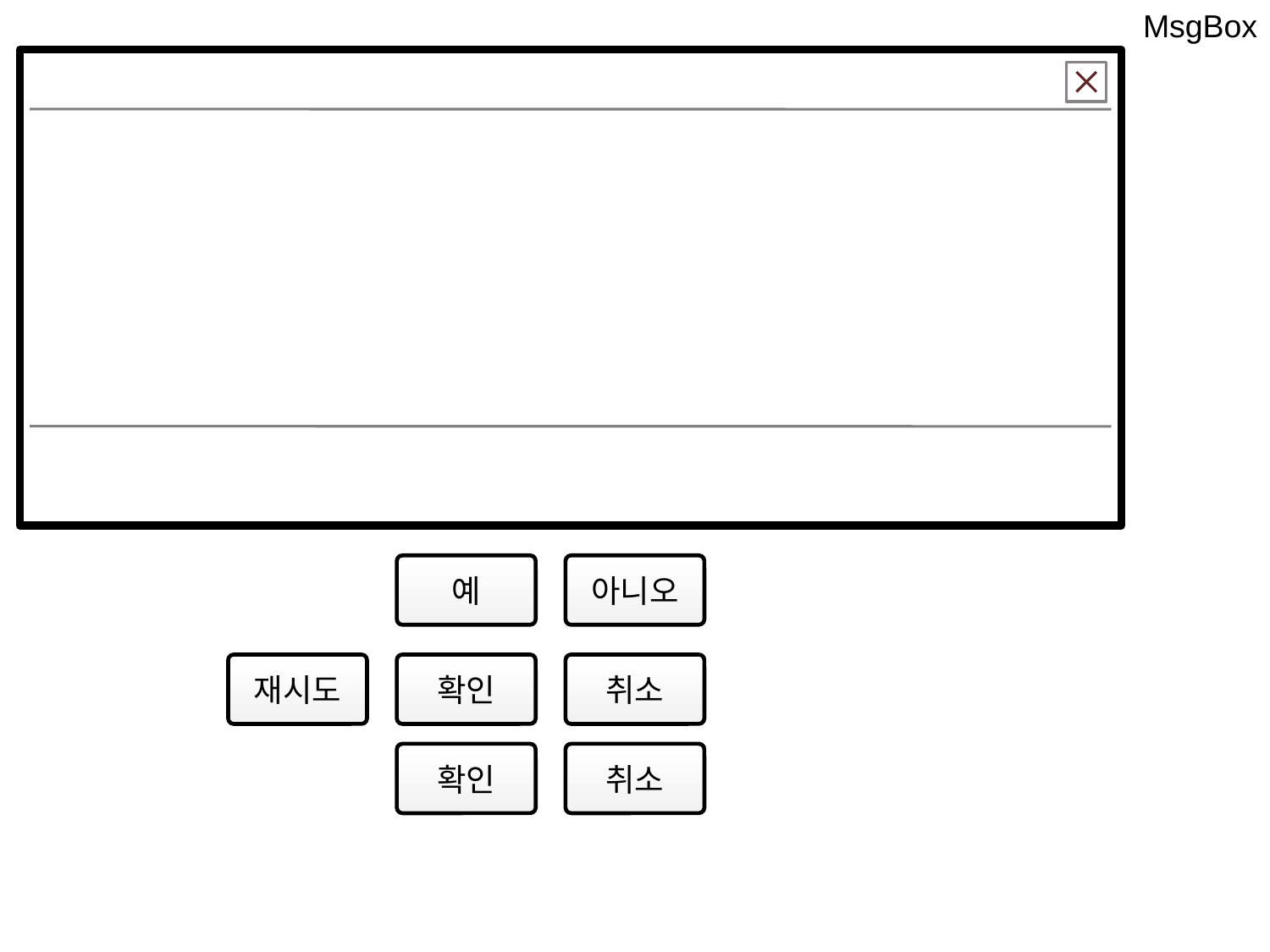

MsgBox

예
아니오
재시도
확인
취소
확인
취소